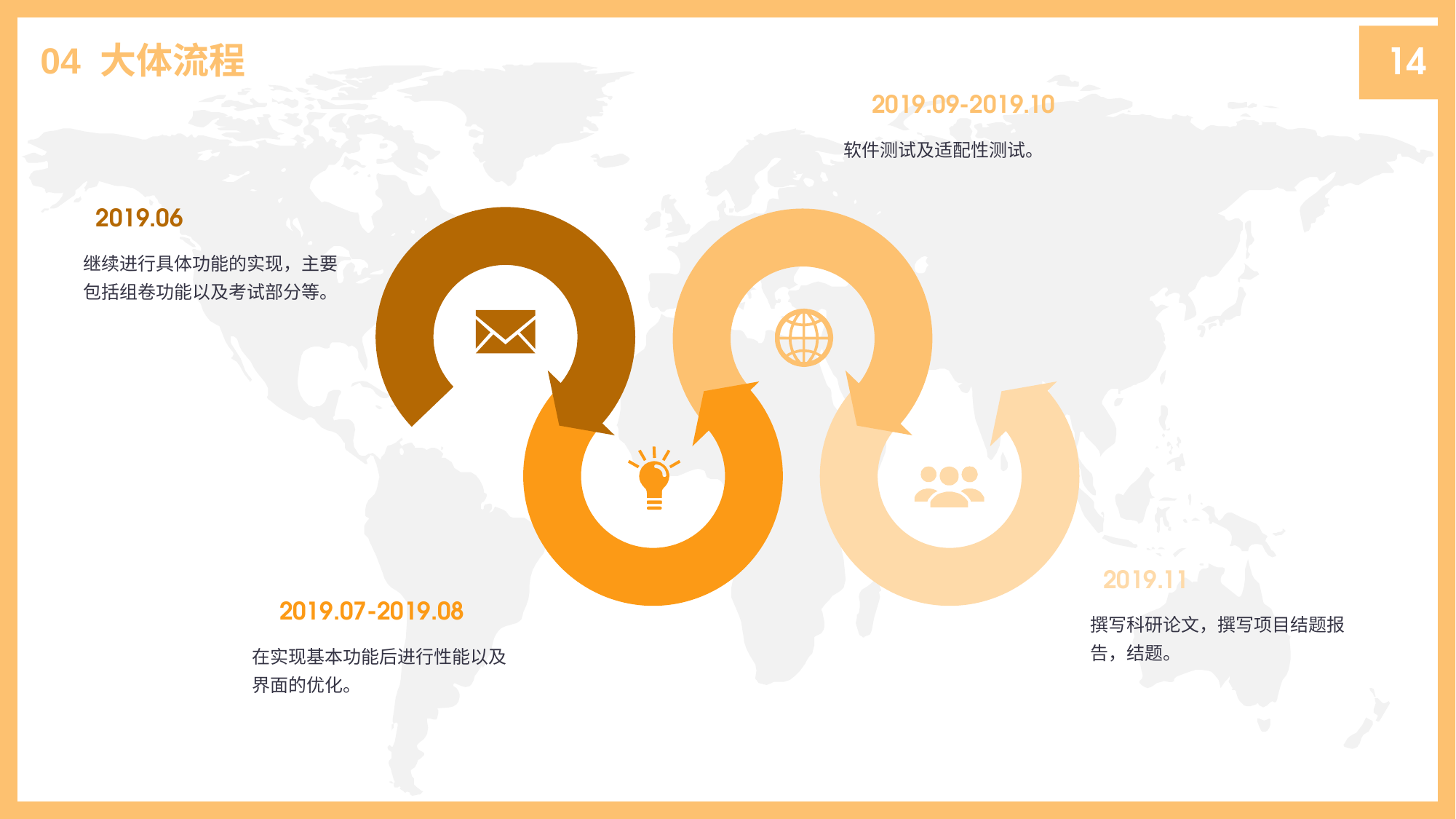

14
04 大体流程
2019.09-2019.10
软件测试及适配性测试。
2019.06
继续进行具体功能的实现，主要包括组卷功能以及考试部分等。

2019.11
撰写科研论文，撰写项目结题报告，结题。
2019.07-2019.08
在实现基本功能后进行性能以及界面的优化。